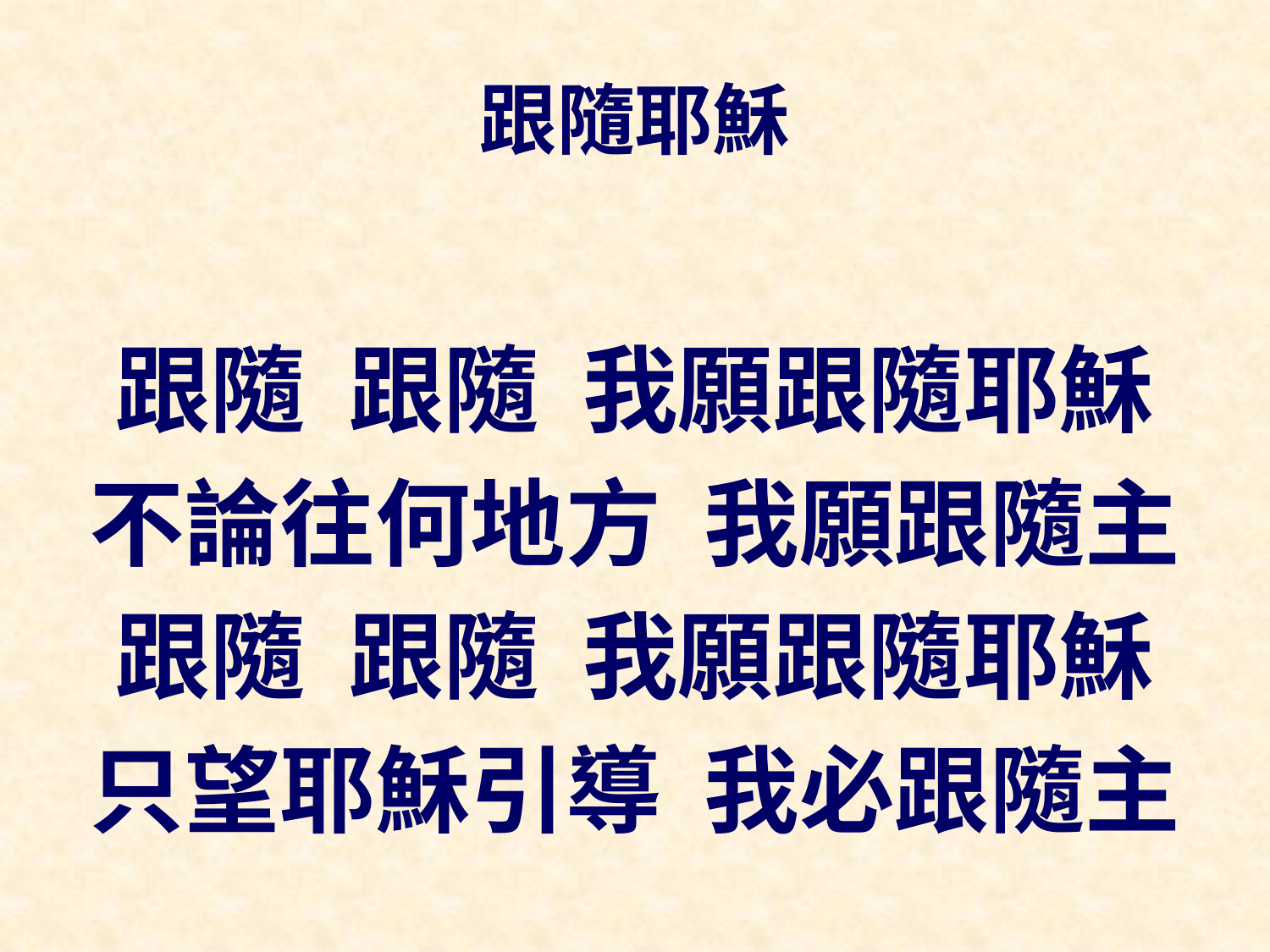

# 跟隨耶穌
跟隨  跟隨  我願跟隨耶穌
不論往何地方  我願跟隨主
跟隨  跟隨  我願跟隨耶穌
只望耶穌引導  我必跟隨主